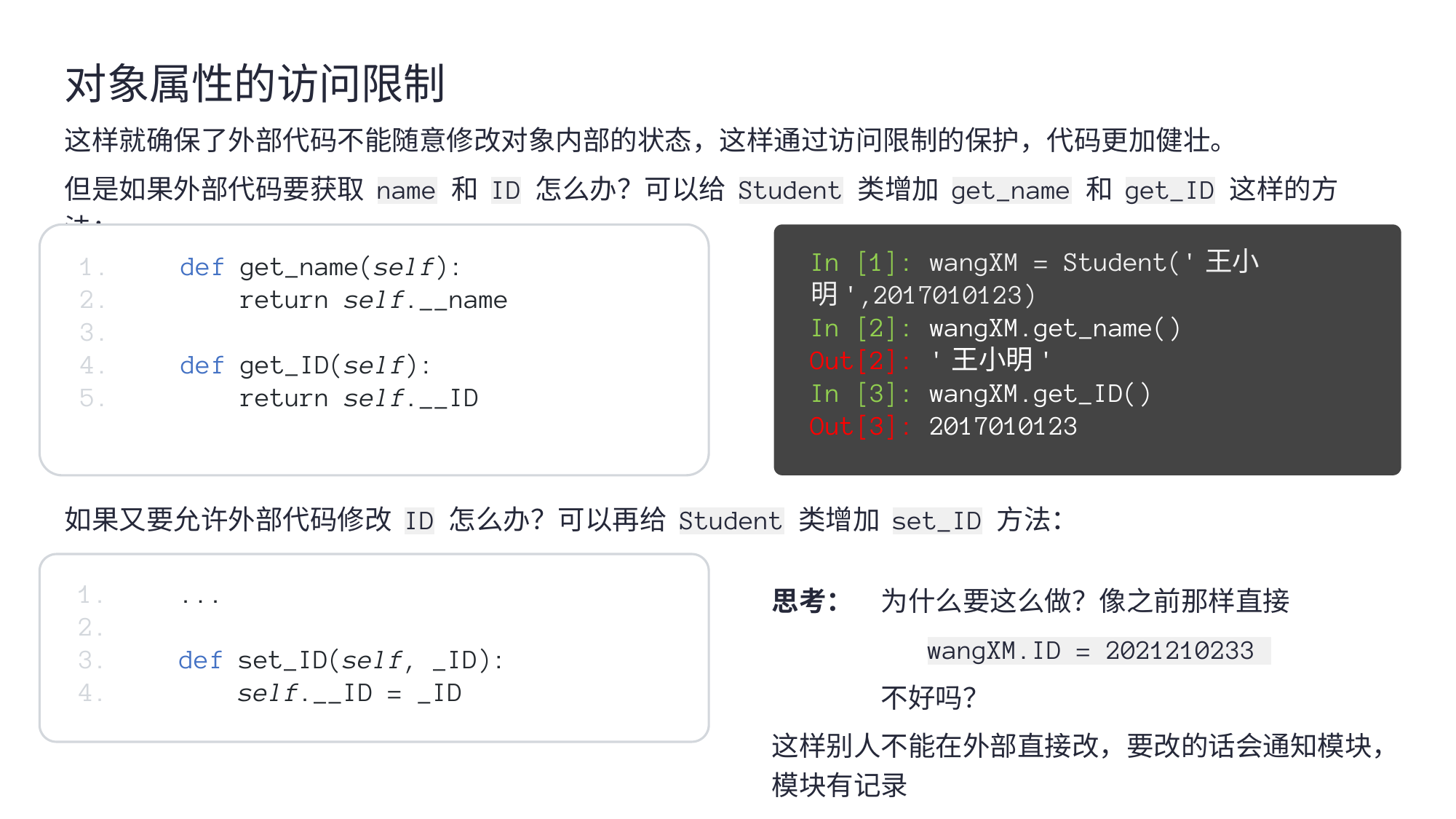

对象属性的访问限制
这样就确保了外部代码不能随意修改对象内部的状态，这样通过访问限制的保护，代码更加健壮。
但是如果外部代码要获取 name 和 ID 怎么办？可以给 Student 类增加 get_name 和 get_ID 这样的方法：
    def get_name(self):
        return self.__name

    def get_ID(self):
        return self.__ID
In [1]: wangXM = Student('王小明',2017010123)
In [2]: wangXM.get_name()
Out[2]: '王小明'
In [3]: wangXM.get_ID()
Out[3]: 2017010123
如果又要允许外部代码修改 ID 怎么办？可以再给 Student 类增加 set_ID 方法：
    ...

    def set_ID(self, _ID):
        self.__ID = _ID
思考：	为什么要这么做？像之前那样直接
 wangXM.ID = 2021210233
	不好吗？
这样别人不能在外部直接改，要改的话会通知模块，模块有记录